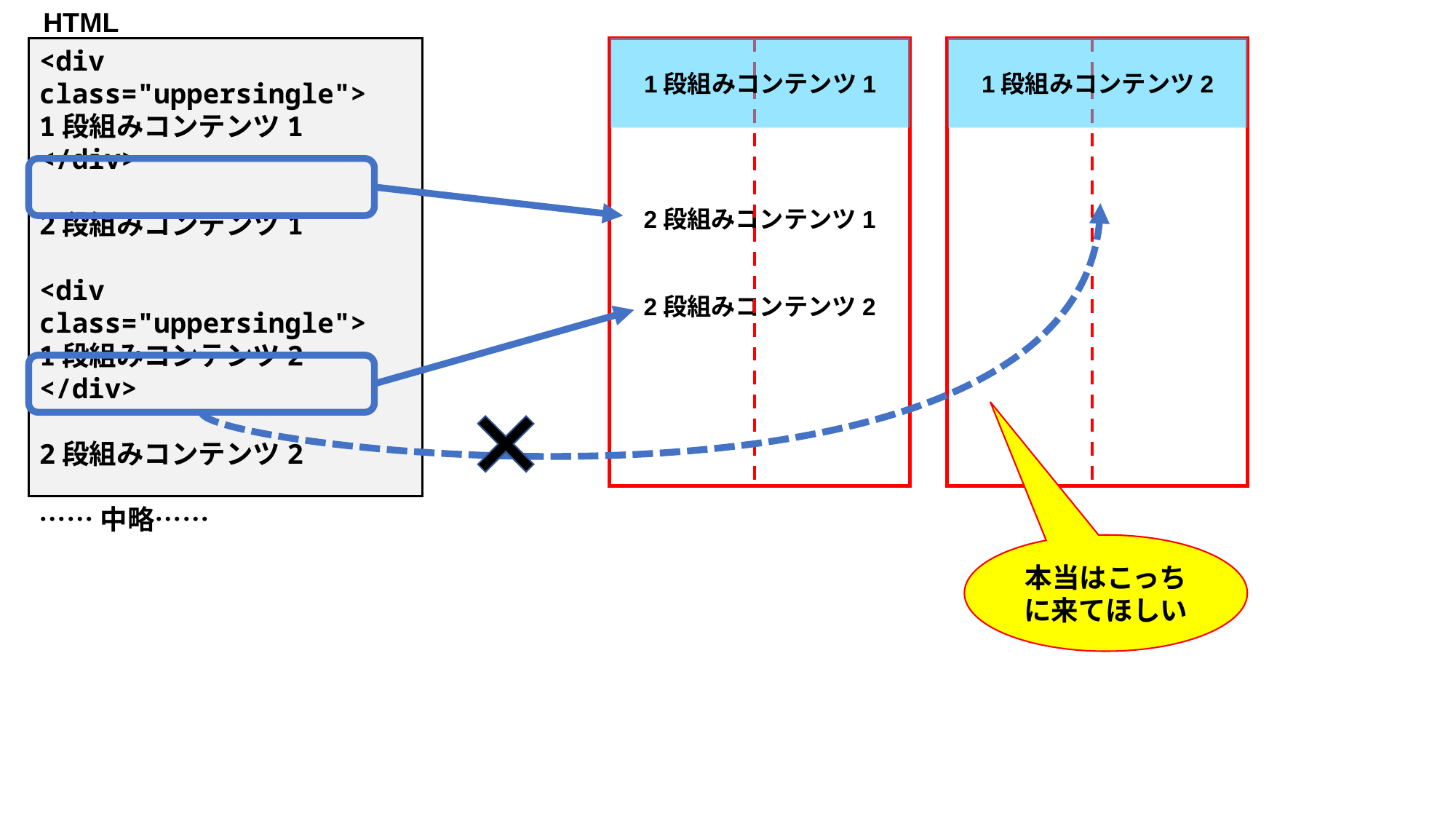

HTML
<div class="uppersingle">
1段組みコンテンツ1
</div>

2段組みコンテンツ1

<div class="uppersingle">
1段組みコンテンツ2
</div>

2段組みコンテンツ2

……中略……
1段組みコンテンツ1
2段組みコンテンツ1

2段組みコンテンツ2
1段組みコンテンツ2

本当はこっちに来てほしい